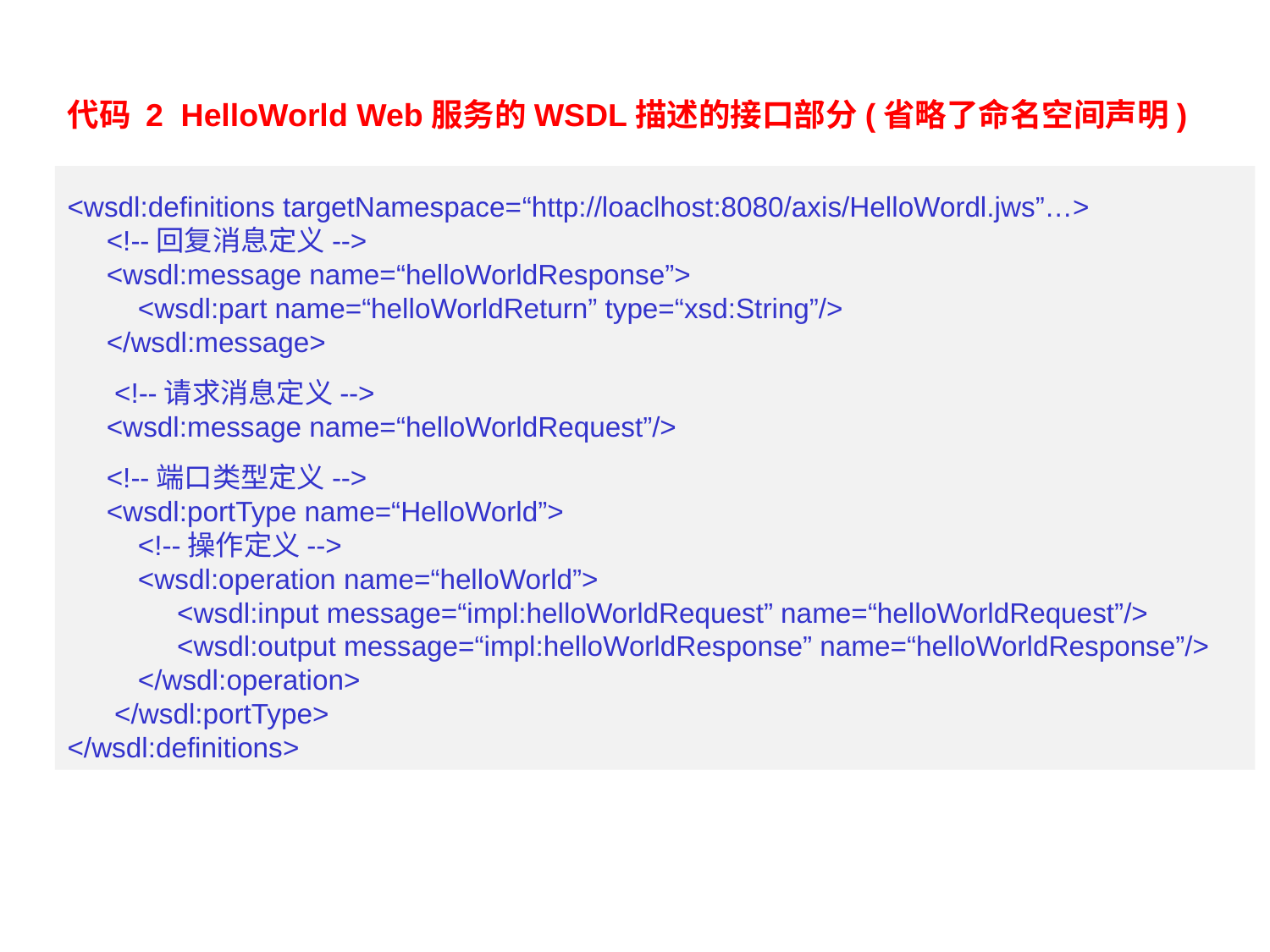

代码 2  HelloWorld Web服务的WSDL描述的接口部分(省略了命名空间声明)

<wsdl:definitions targetNamespace=“http://loaclhost:8080/axis/HelloWordl.jws”…>
     <!--回复消息定义-->
     <wsdl:message name=“helloWorldResponse”>
         <wsdl:part name=“helloWorldReturn” type=“xsd:String”/>
     </wsdl:message>

      <!--请求消息定义-->
     <wsdl:message name=“helloWorldRequest”/>

     <!--端口类型定义-->
     <wsdl:portType name=“HelloWorld”>
         <!--操作定义-->
         <wsdl:operation name=“helloWorld”>
              <wsdl:input message=“impl:helloWorldRequest” name=“helloWorldRequest”/>
              <wsdl:output message=“impl:helloWorldResponse” name=“helloWorldResponse”/>
         </wsdl:operation>
      </wsdl:portType>
</wsdl:definitions>